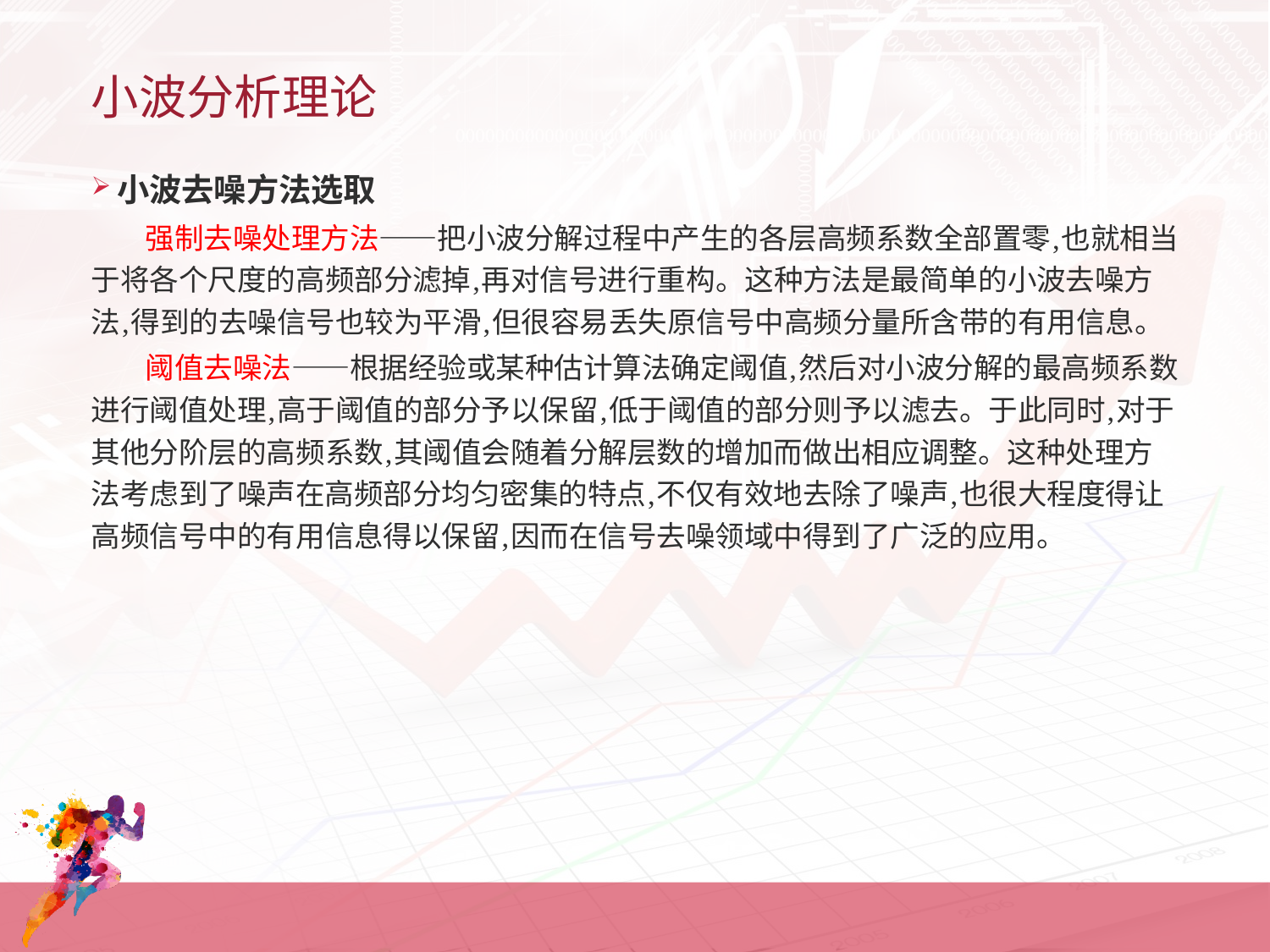

# 小波分析理论
小波去噪方法选取
        强制去噪处理方法——把小波分解过程中产生的各层高频系数全部置零,也就相当于将各个尺度的高频部分滤掉,再对信号进行重构。这种方法是最简单的小波去噪方法,得到的去噪信号也较为平滑,但很容易丢失原信号中高频分量所含带的有用信息。
        阈值去噪法——根据经验或某种估计算法确定阈值,然后对小波分解的最高频系数进行阈值处理,高于阈值的部分予以保留,低于阈值的部分则予以滤去。于此同时,对于其他分阶层的高频系数,其阈值会随着分解层数的增加而做出相应调整。这种处理方法考虑到了噪声在高频部分均匀密集的特点,不仅有效地去除了噪声,也很大程度得让高频信号中的有用信息得以保留,因而在信号去噪领域中得到了广泛的应用。